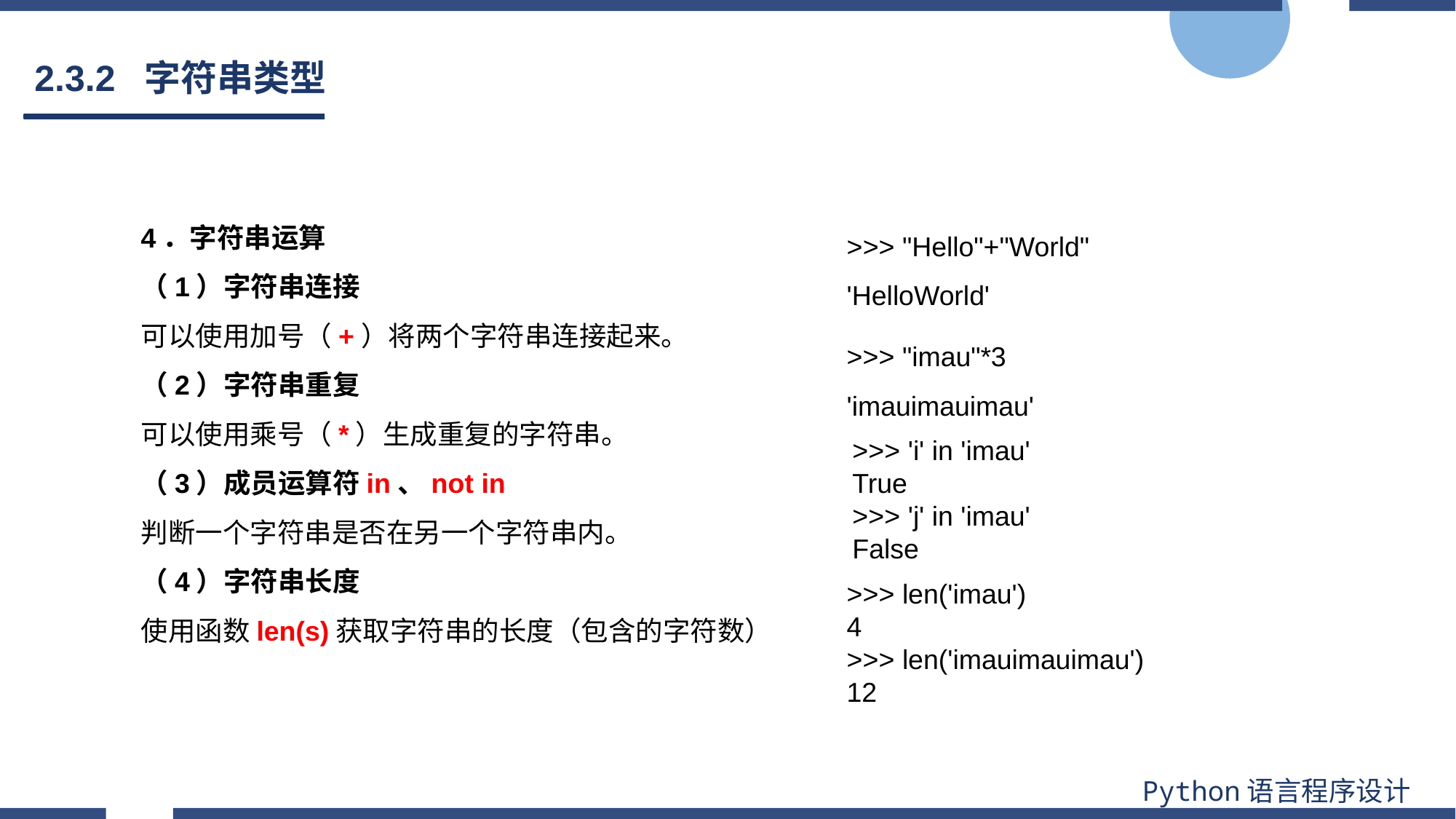

# 2.3.2  字符串类型
4．字符串运算
（1）字符串连接
可以使用加号（+）将两个字符串连接起来。
（2）字符串重复
可以使用乘号（*）生成重复的字符串。
（3）成员运算符in、not in
判断一个字符串是否在另一个字符串内。
（4）字符串长度
使用函数len(s)获取字符串的长度（包含的字符数）
>>> "Hello"+"World"
'HelloWorld'
>>> "imau"*3
'imauimauimau'
>>> 'i' in 'imau'
True
>>> 'j' in 'imau'
False
>>> len('imau')
4
>>> len('imauimauimau')
12